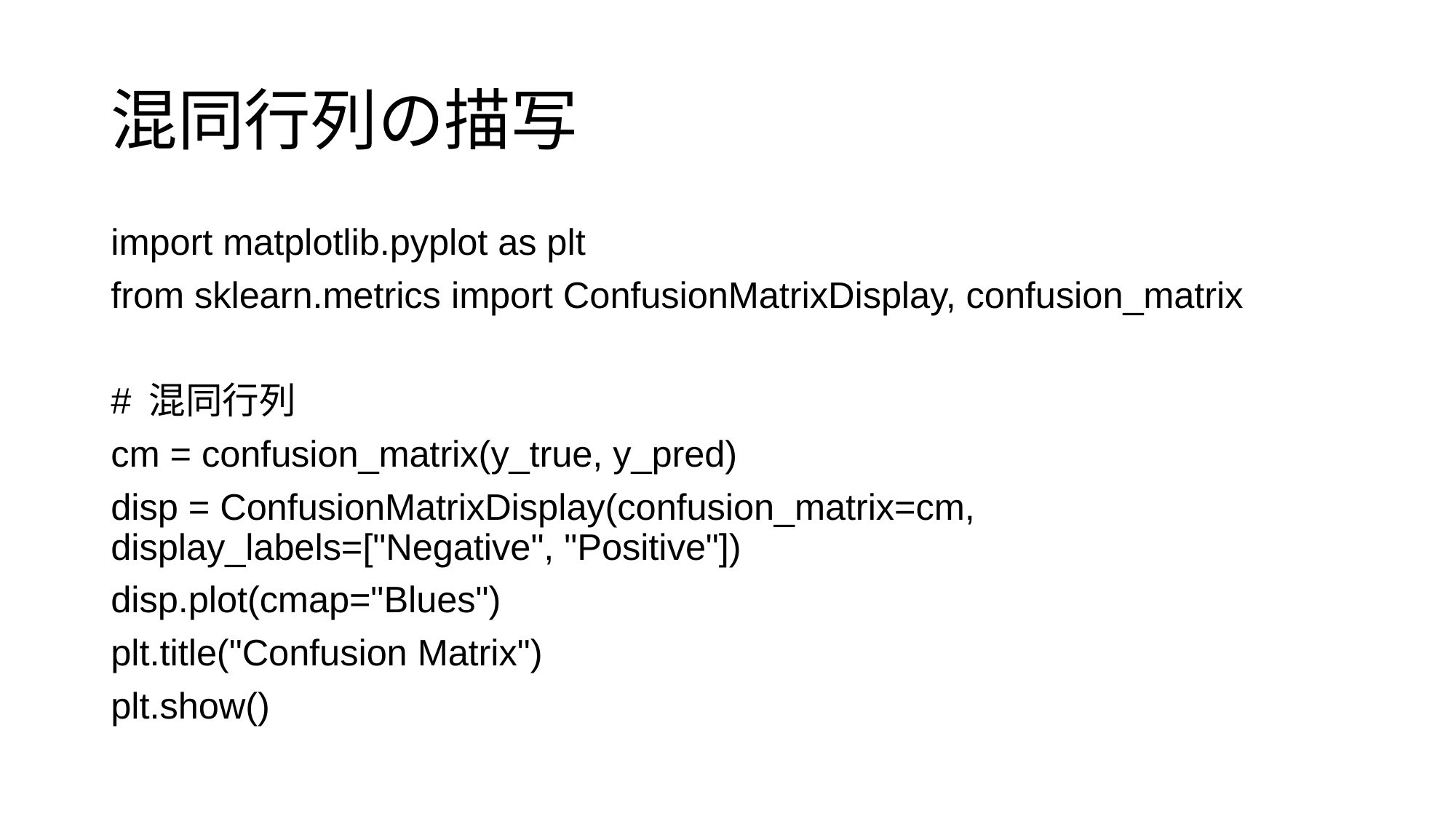

# 混同行列の描写
import matplotlib.pyplot as plt
from sklearn.metrics import ConfusionMatrixDisplay, confusion_matrix

# 混同行列
cm = confusion_matrix(y_true, y_pred)
disp = ConfusionMatrixDisplay(confusion_matrix=cm, display_labels=["Negative", "Positive"])
disp.plot(cmap="Blues")
plt.title("Confusion Matrix")
plt.show()